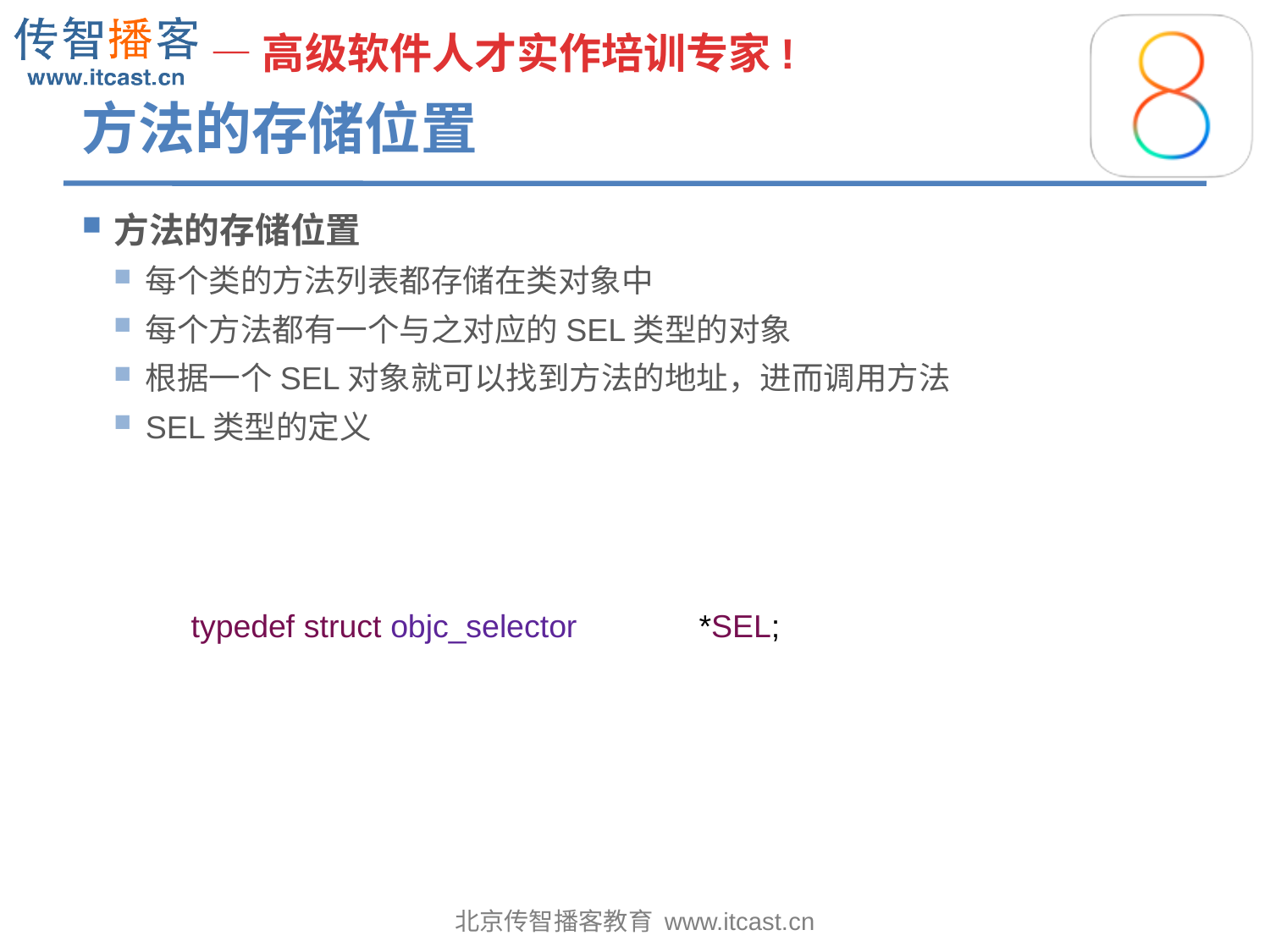

# 方法的存储位置
方法的存储位置
每个类的方法列表都存储在类对象中
每个方法都有一个与之对应的SEL类型的对象
根据一个SEL对象就可以找到方法的地址，进而调用方法
SEL类型的定义
typedef struct objc_selector 	*SEL;